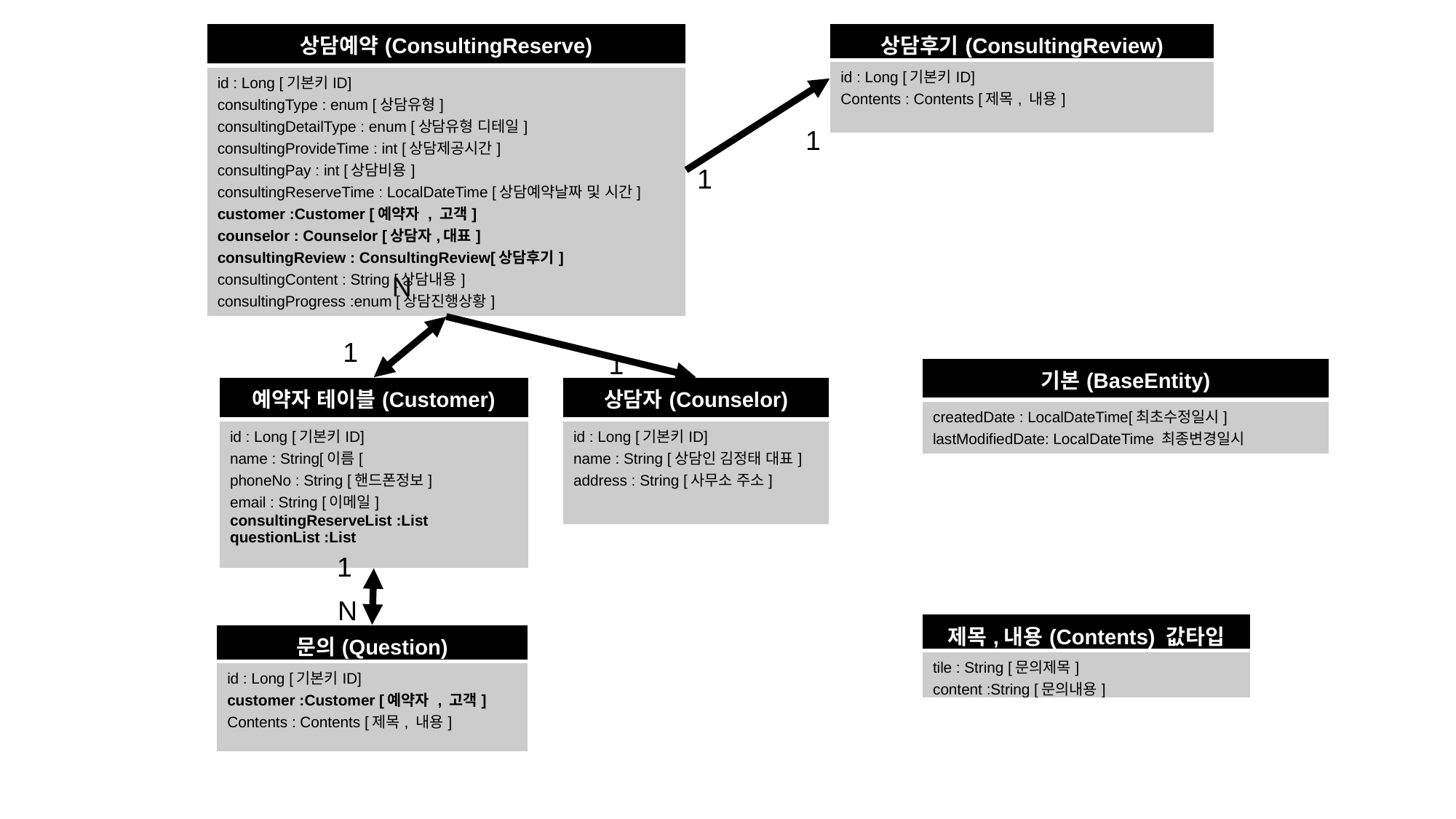

| 상담예약(ConsultingReserve) |
| --- |
| id : Long [기본키ID] consultingType : enum [상담유형] consultingDetailType : enum [상담유형 디테일] consultingProvideTime : int [상담제공시간] consultingPay : int [상담비용] consultingReserveTime : LocalDateTime [상담예약날짜 및 시간] customer :Customer [예약자 , 고객] counselor : Counselor [상담자,대표] consultingReview : ConsultingReview[상담후기] consultingContent : String [상담내용] consultingProgress :enum [상담진행상황] |
| 상담후기(ConsultingReview) |
| --- |
| id : Long [기본키ID] Contents : Contents [제목, 내용] |
1
1
N
1
1
| 기본(BaseEntity) |
| --- |
| createdDate : LocalDateTime[최초수정일시] lastModifiedDate: LocalDateTime 최종변경일시 |
| 예약자 테이블(Customer) |
| --- |
| id : Long [기본키ID] name : String[이름[ phoneNo : String [핸드폰정보] email : String [이메일] consultingReserveList :List questionList :List |
| 상담자(Counselor) |
| --- |
| id : Long [기본키ID] name : String [상담인 김정태 대표] address : String [사무소 주소] |
1
N
| 제목,내용(Contents) 값타입 |
| --- |
| tile : String [문의제목] content :String [문의내용] |
| 문의(Question) |
| --- |
| id : Long [기본키ID] customer :Customer [예약자 , 고객] Contents : Contents [제목, 내용] |